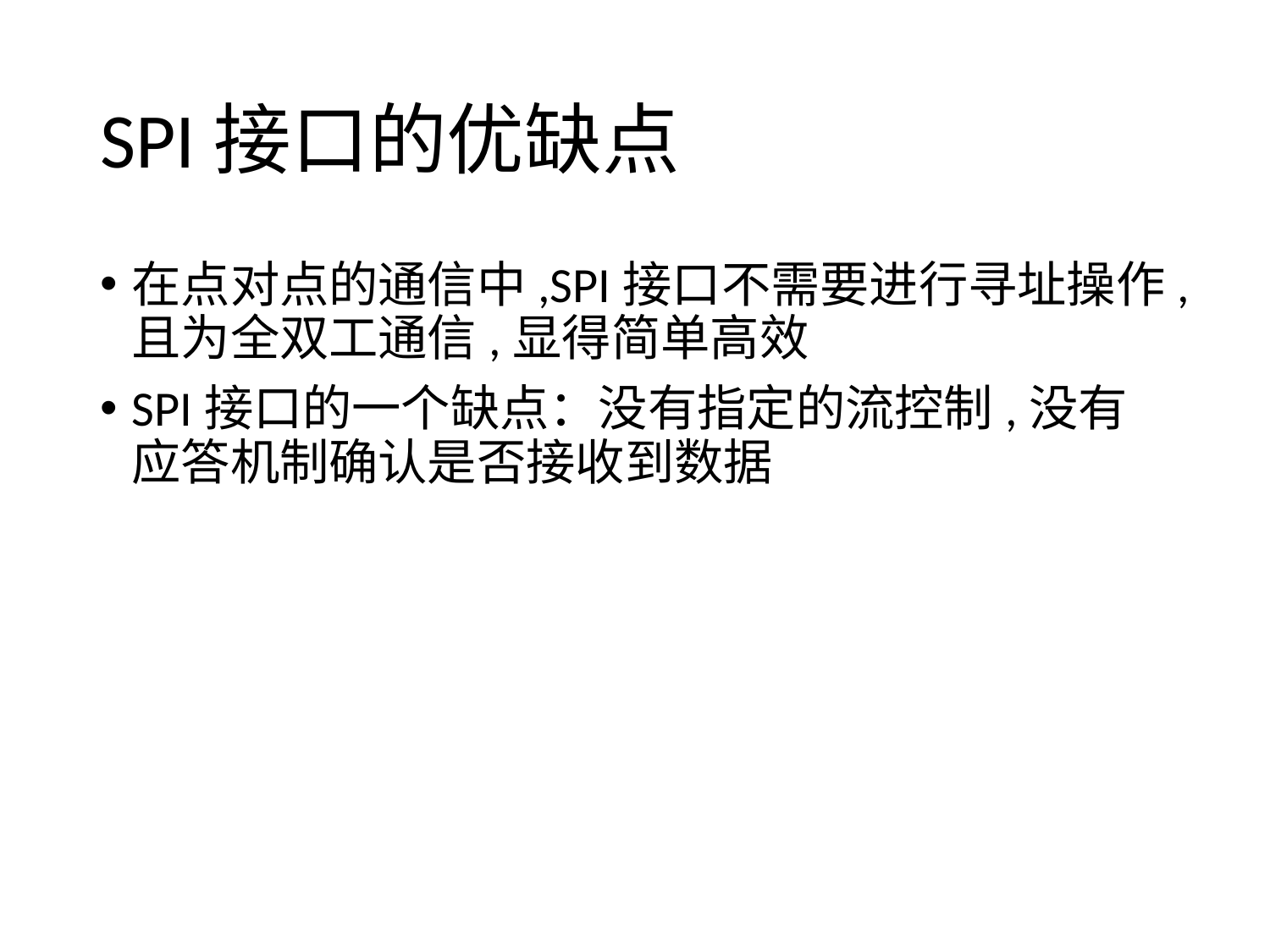

# SPI接口的优缺点
在点对点的通信中,SPI接口不需要进行寻址操作,且为全双工通信,显得简单高效
SPI接口的一个缺点：没有指定的流控制,没有应答机制确认是否接收到数据